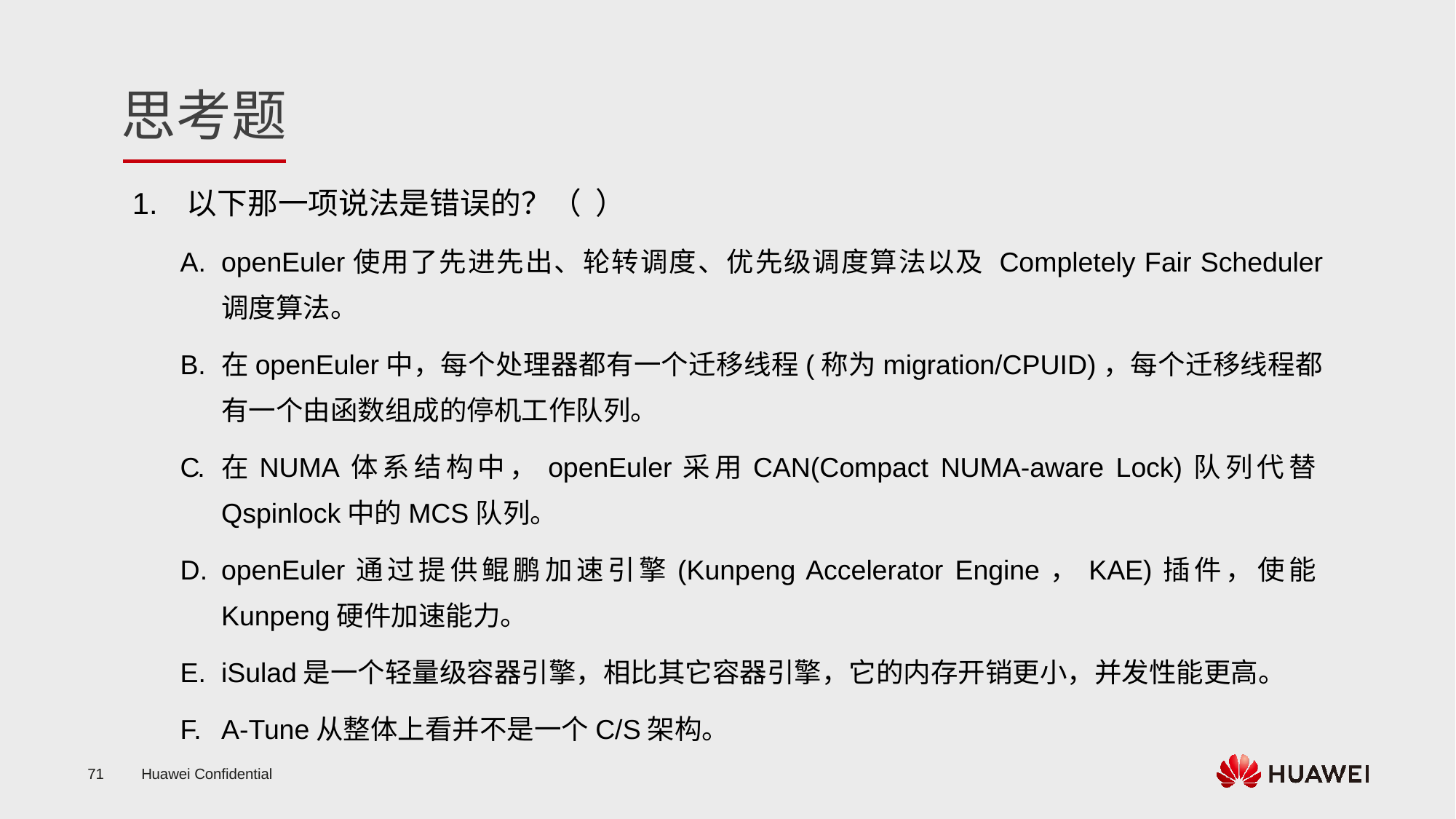

以下那一项说法是错误的？（  ）
openEuler使用了先进先出、轮转调度、优先级调度算法以及 Completely Fair Scheduler 调度算法。
在openEuler中，每个处理器都有一个迁移线程(称为migration/CPUID)，每个迁移线程都有一个由函数组成的停机工作队列。
在NUMA体系结构中，openEuler采用CAN(Compact NUMA-aware Lock)队列代替Qspinlock中的MCS队列。
openEuler通过提供鲲鹏加速引擎(Kunpeng Accelerator Engine，KAE)插件，使能Kunpeng硬件加速能力。
iSulad是一个轻量级容器引擎，相比其它容器引擎，它的内存开销更小，并发性能更高。
A-Tune从整体上看并不是一个C/S架构。